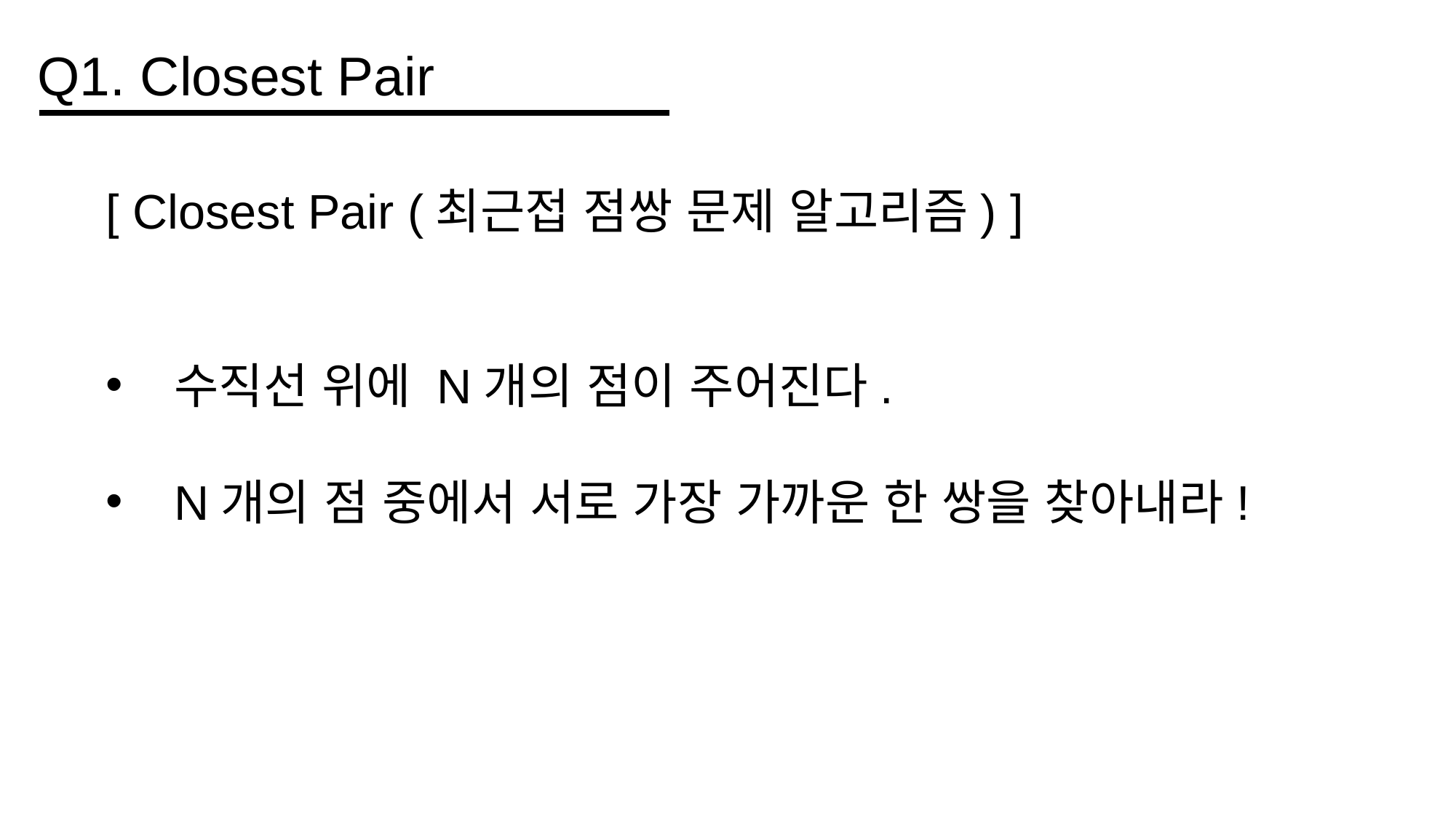

Q1. Closest Pair
[ Closest Pair (최근접 점쌍 문제 알고리즘) ]

수직선 위에 N개의 점이 주어진다.

N개의 점 중에서 서로 가장 가까운 한 쌍을 찾아내라!